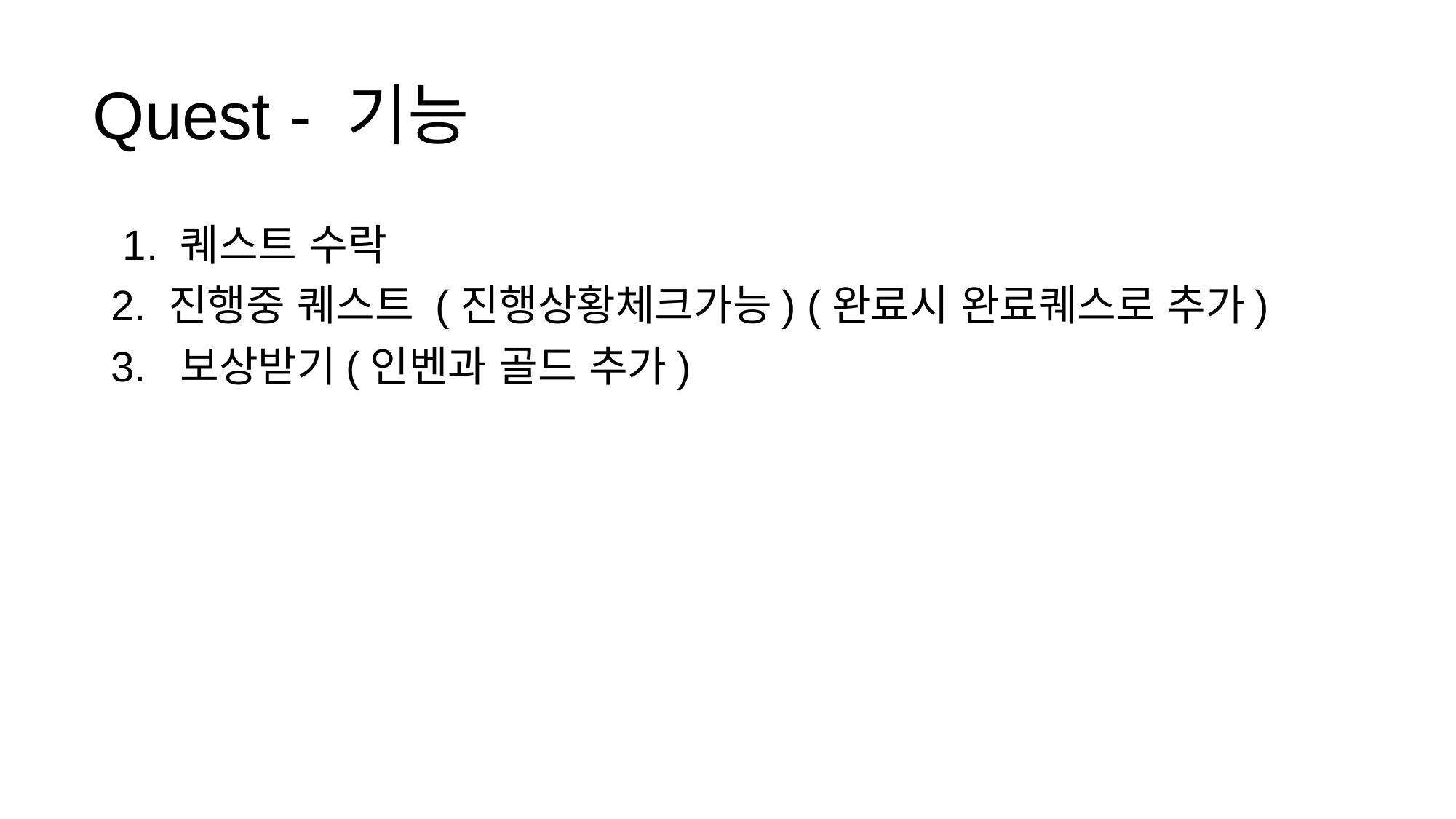

# Quest - 기능
 1. 퀘스트 수락
2. 진행중 퀘스트 (진행상황체크가능) (완료시 완료퀘스로 추가)
3.  보상받기(인벤과 골드 추가)